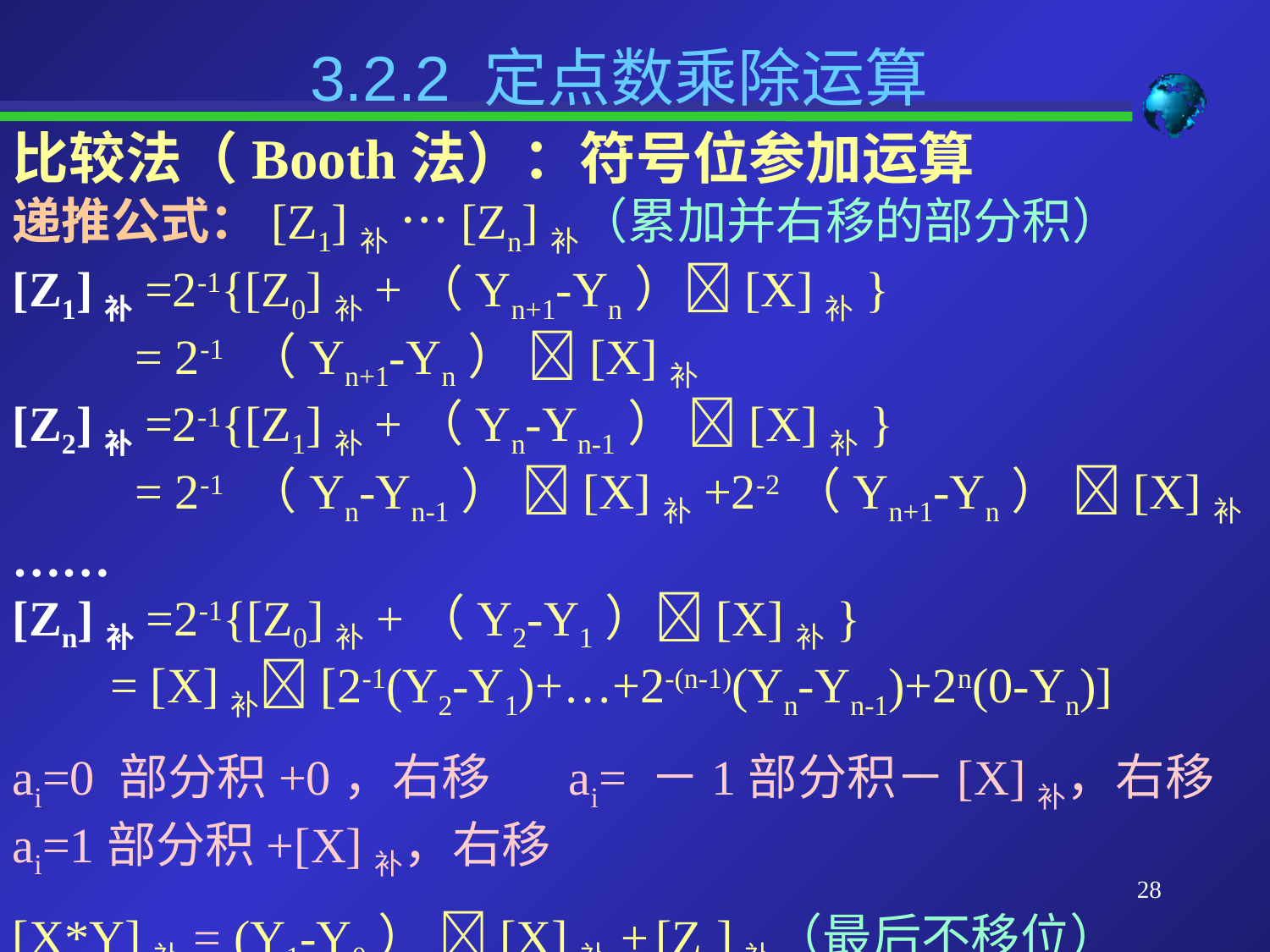

3.2.2 定点数乘除运算
比较法（Booth法）：符号位参加运算
递推公式：[Z1]补 …[Zn]补（累加并右移的部分积）
[Z1]补=2-1{[Z0]补+（Yn+1-Yn）•[X]补}
          = 2-1 （Yn+1-Yn） •[X]补
[Z2]补=2-1{[Z1]补+（Yn-Yn-1） •[X]补}
          = 2-1 （Yn-Yn-1） •[X]补+2-2（Yn+1-Yn） •[X]补
……
[Zn]补=2-1{[Z0]补+（Y2-Y1）•[X]补}
        = [X]补•[2-1(Y2-Y1)+…+2-(n-1)(Yn-Yn-1)+2n(0-Yn)]
ai=0 部分积+0，右移      ai= －1部分积－[X]补，右移
ai=1部分积+[X]补，右移
[X*Y]补= (Y1-Y0） •[X]补+ [Zn]补（最后不移位）
28